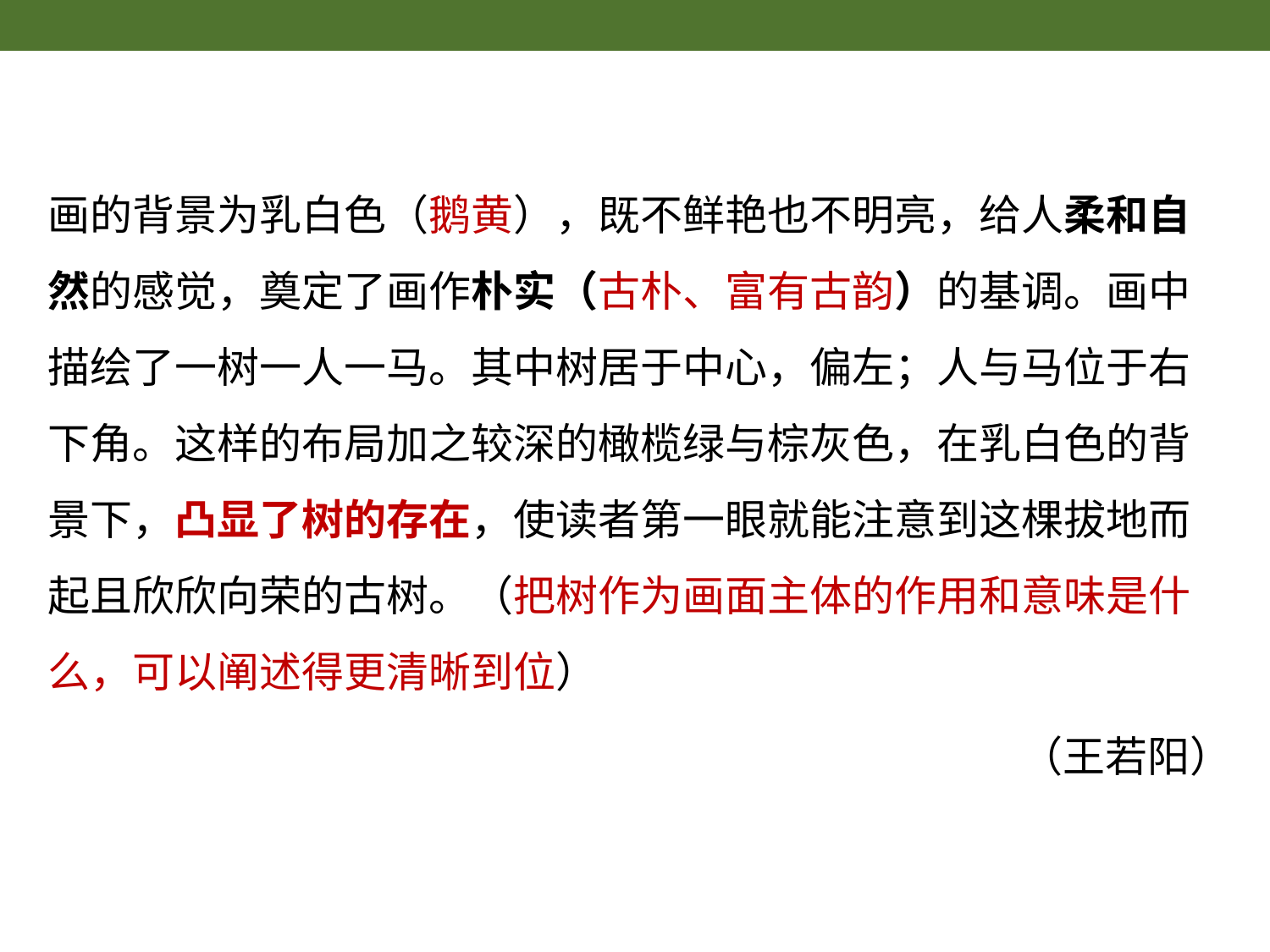

画的背景为乳白色（鹅黄），既不鲜艳也不明亮，给人柔和自然的感觉，奠定了画作朴实（古朴、富有古韵）的基调。画中描绘了一树一人一马。其中树居于中心，偏左；人与马位于右下角。这样的布局加之较深的橄榄绿与棕灰色，在乳白色的背景下，凸显了树的存在，使读者第一眼就能注意到这棵拔地而起且欣欣向荣的古树。（把树作为画面主体的作用和意味是什么，可以阐述得更清晰到位）
（王若阳）